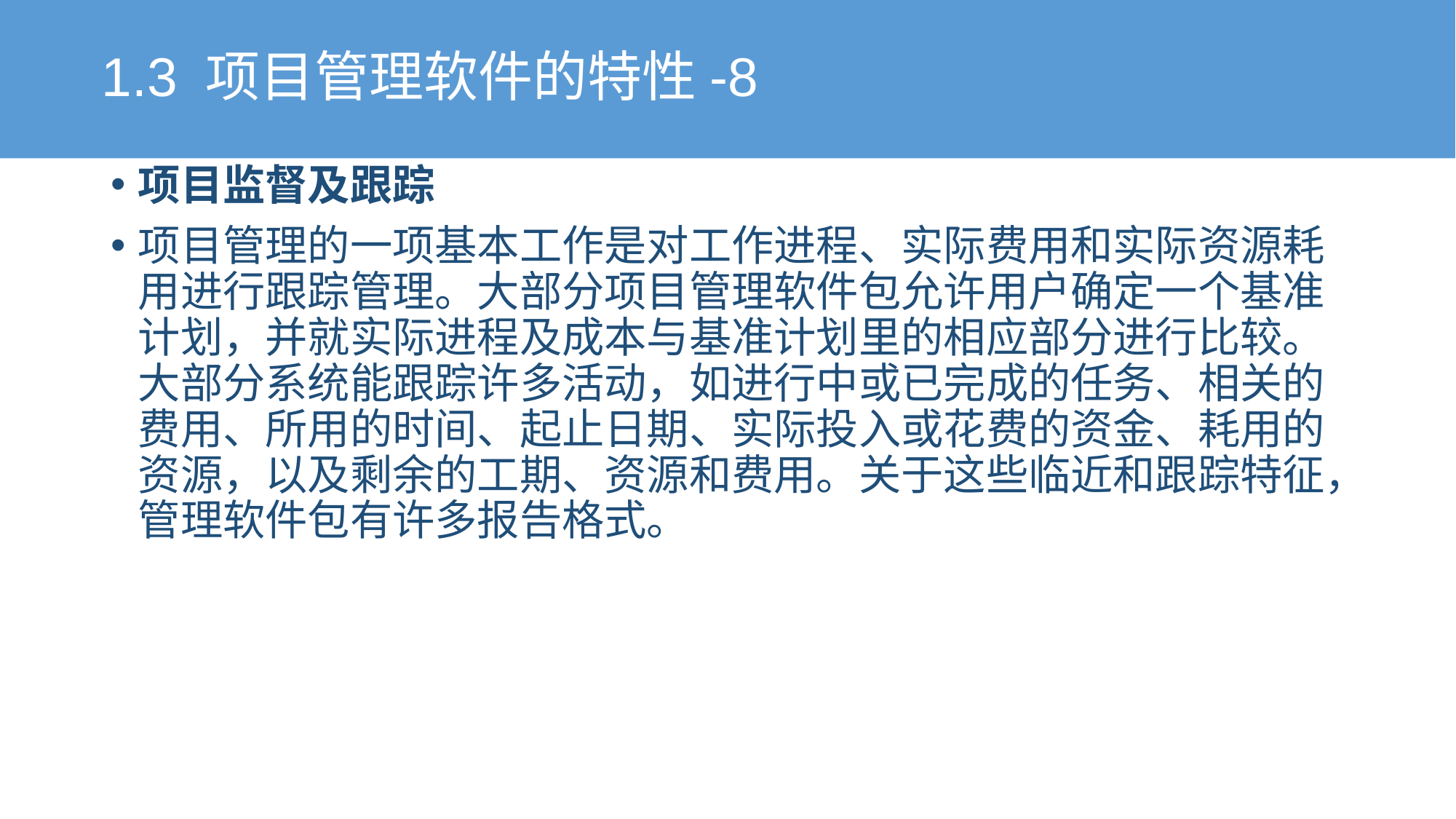

# 1.3 项目管理软件的特性-8
项目监督及跟踪
项目管理的一项基本工作是对工作进程、实际费用和实际资源耗用进行跟踪管理。大部分项目管理软件包允许用户确定一个基准计划，并就实际进程及成本与基准计划里的相应部分进行比较。大部分系统能跟踪许多活动，如进行中或已完成的任务、相关的费用、所用的时间、起止日期、实际投入或花费的资金、耗用的资源，以及剩余的工期、资源和费用。关于这些临近和跟踪特征，管理软件包有许多报告格式。